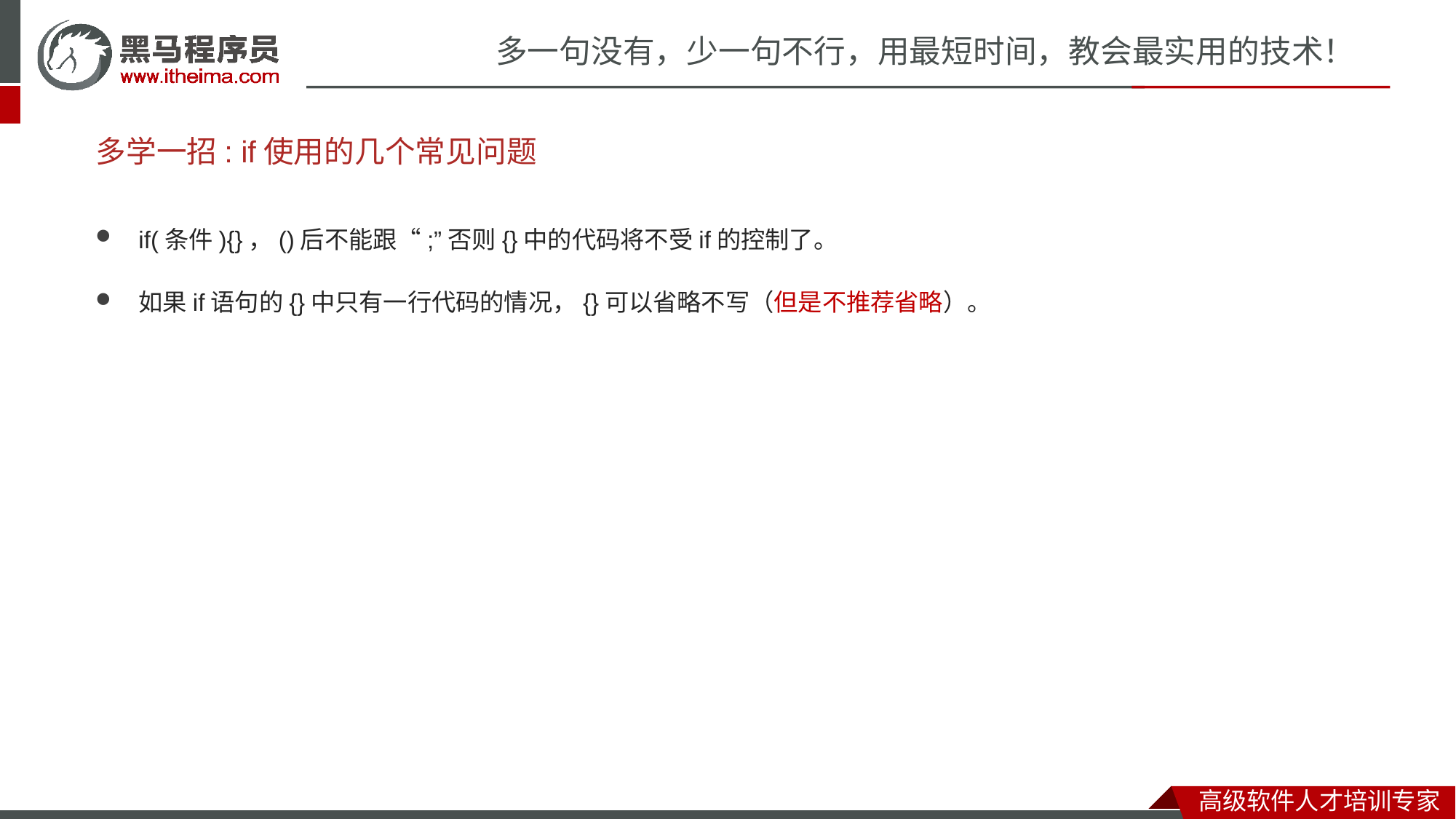

# 多学一招: if使用的几个常见问题
if(条件){}，()后不能跟“;”否则{}中的代码将不受if的控制了。
如果if语句的{}中只有一行代码的情况，{}可以省略不写（但是不推荐省略）。